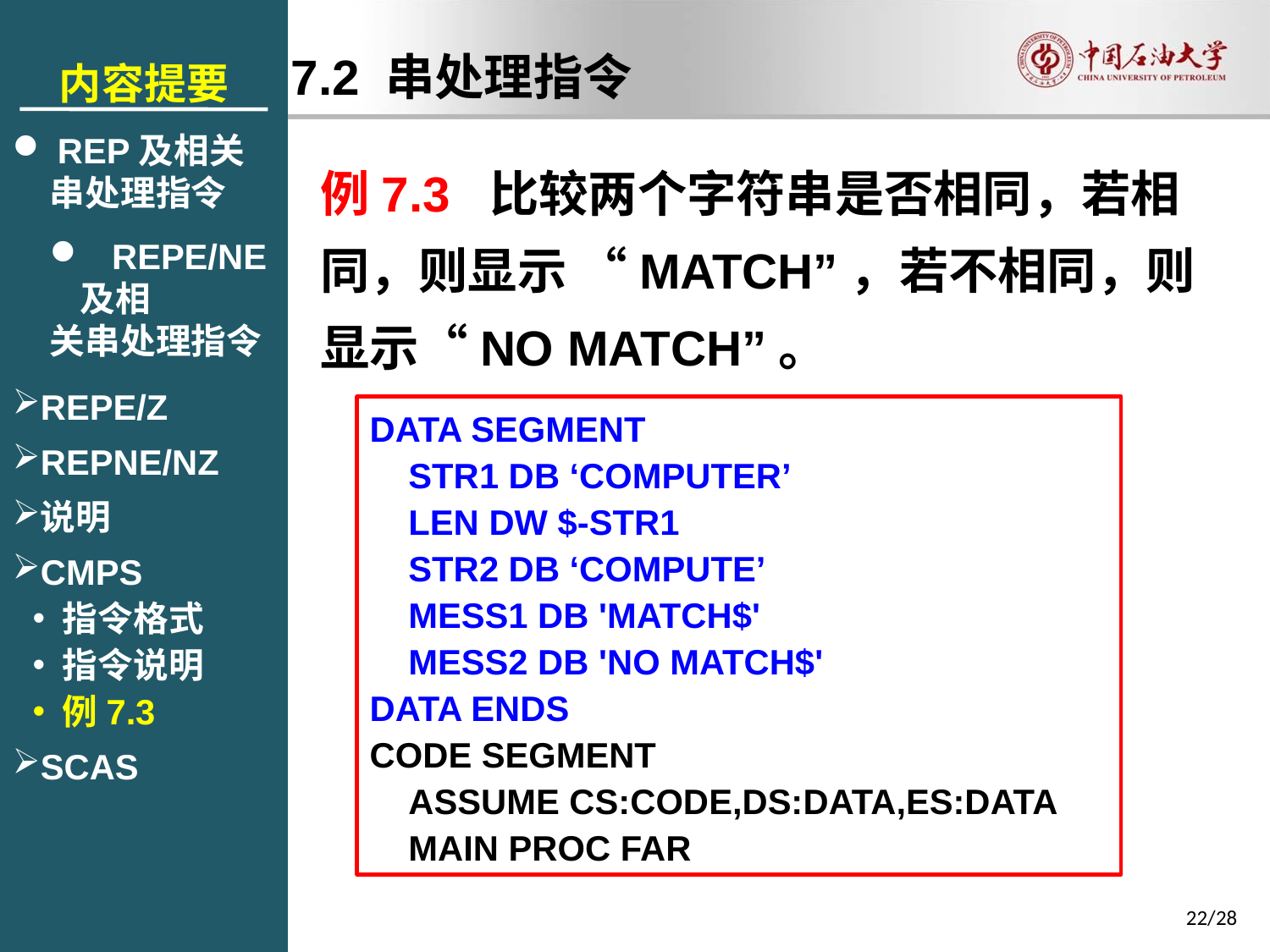

内容提要
 REP及相关
串处理指令
 REPE/NE及相
关串处理指令
REPE/Z
REPNE/NZ
说明
CMPS
指令格式
指令说明
例7.3
SCAS
7.2 串处理指令
例7.3  比较两个字符串是否相同，若相同，则显示 “MATCH”，若不相同，则显示“NO MATCH”。
DATA SEGMENT
    STR1 DB ‘COMPUTER’
    LEN DW $-STR1
    STR2 DB ‘COMPUTE’
    MESS1 DB 'MATCH$'
    MESS2 DB 'NO MATCH$'
DATA ENDS
CODE SEGMENT
    ASSUME CS:CODE,DS:DATA,ES:DATA
    MAIN PROC FAR
22/28